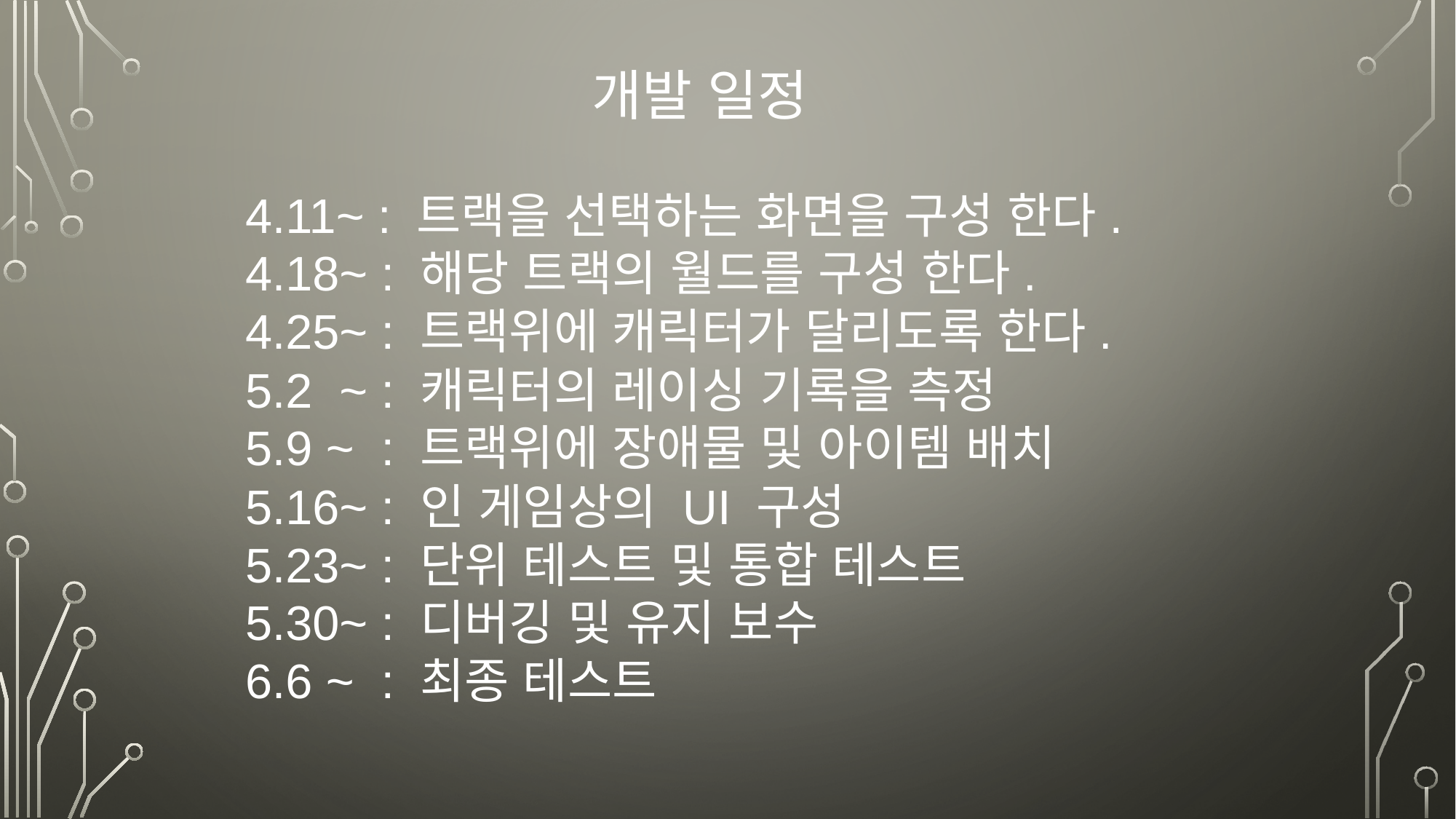

개발 일정
4.11~ : 트랙을 선택하는 화면을 구성 한다.
4.18~ : 해당 트랙의 월드를 구성 한다.
4.25~ : 트랙위에 캐릭터가 달리도록 한다.
5.2  ~ : 캐릭터의 레이싱 기록을 측정
5.9 ~  : 트랙위에 장애물 및 아이템 배치
5.16~ : 인 게임상의 UI 구성
5.23~ : 단위 테스트 및 통합 테스트
5.30~ : 디버깅 및 유지 보수
6.6 ~  : 최종 테스트